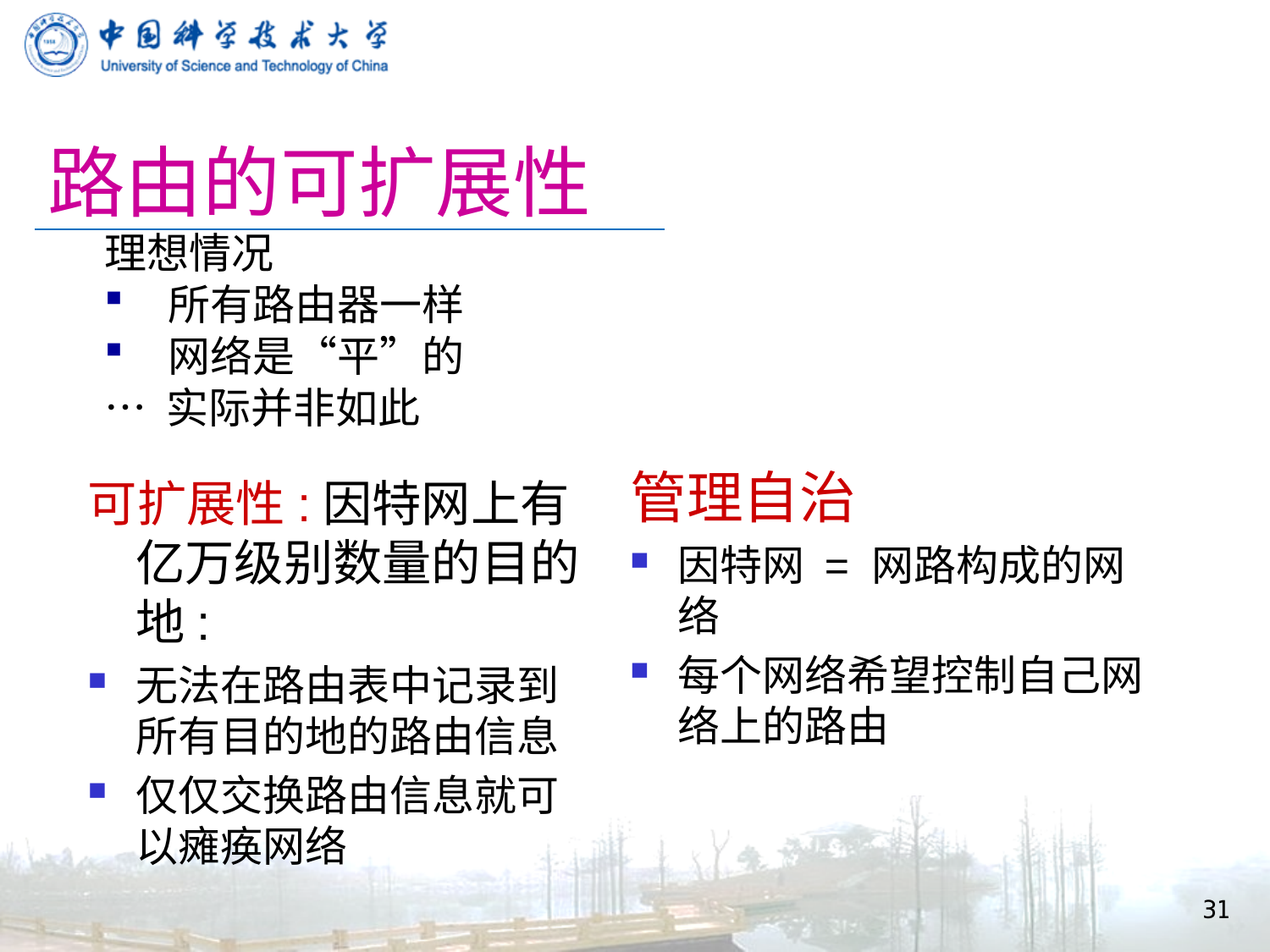

# 路由的可扩展性
理想情况
所有路由器一样
网络是“平”的
… 实际并非如此
管理自治
因特网 = 网路构成的网络
每个网络希望控制自己网络上的路由
可扩展性:因特网上有亿万级别数量的目的地:
无法在路由表中记录到所有目的地的路由信息
仅仅交换路由信息就可以瘫痪网络

31